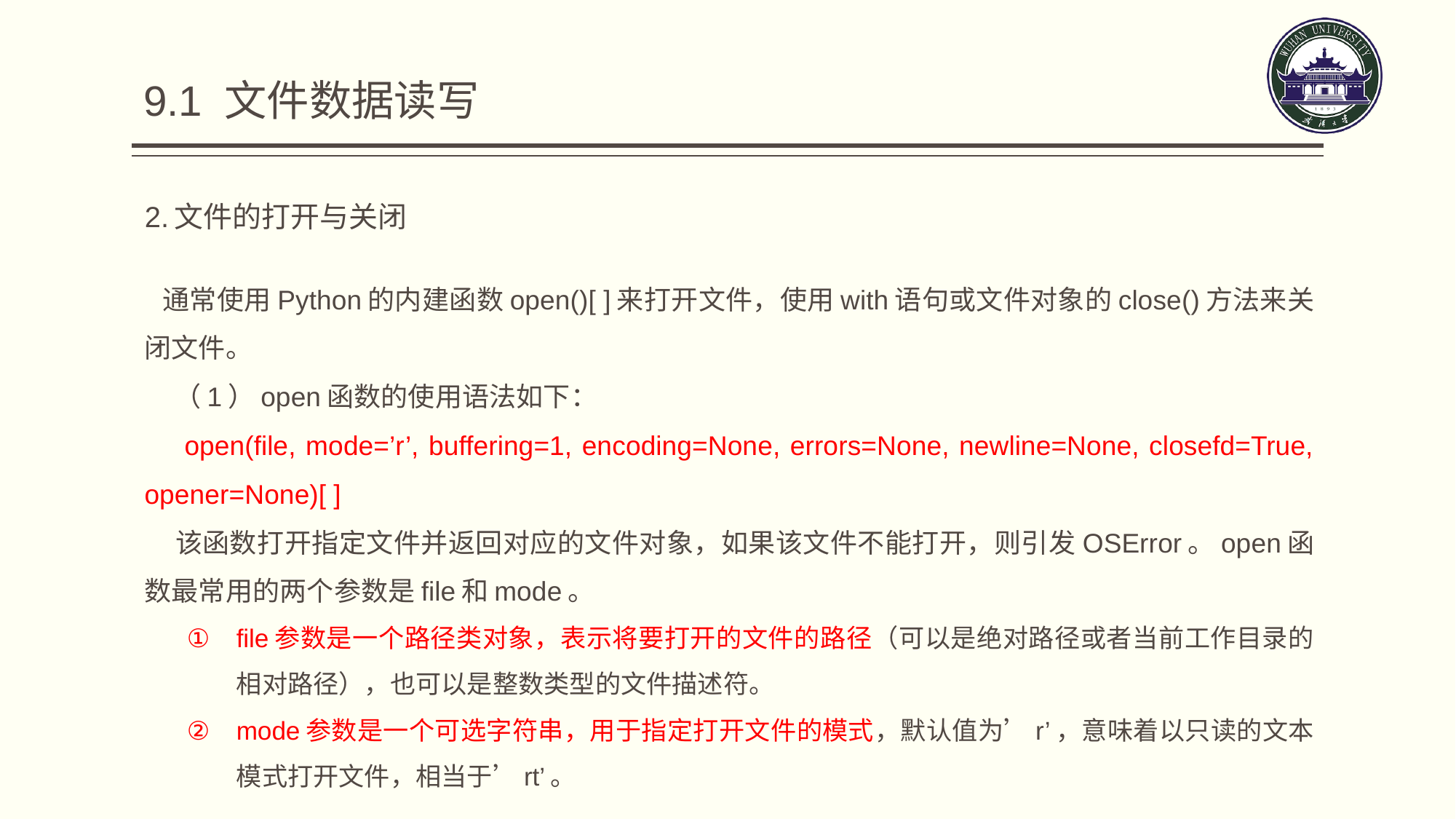

9.1 文件数据读写
2.文件的打开与关闭
  通常使用Python的内建函数open()[ ]来打开文件，使用with语句或文件对象的close()方法来关闭文件。
    （1）open函数的使用语法如下：
    open(file, mode=’r’, buffering=1, encoding=None, errors=None, newline=None, closefd=True, opener=None)[ ]
    该函数打开指定文件并返回对应的文件对象，如果该文件不能打开，则引发OSError。open函数最常用的两个参数是file和mode。
file参数是一个路径类对象，表示将要打开的文件的路径（可以是绝对路径或者当前工作目录的相对路径），也可以是整数类型的文件描述符。
mode参数是一个可选字符串，用于指定打开文件的模式，默认值为’r’，意味着以只读的文本模式打开文件，相当于’rt’。